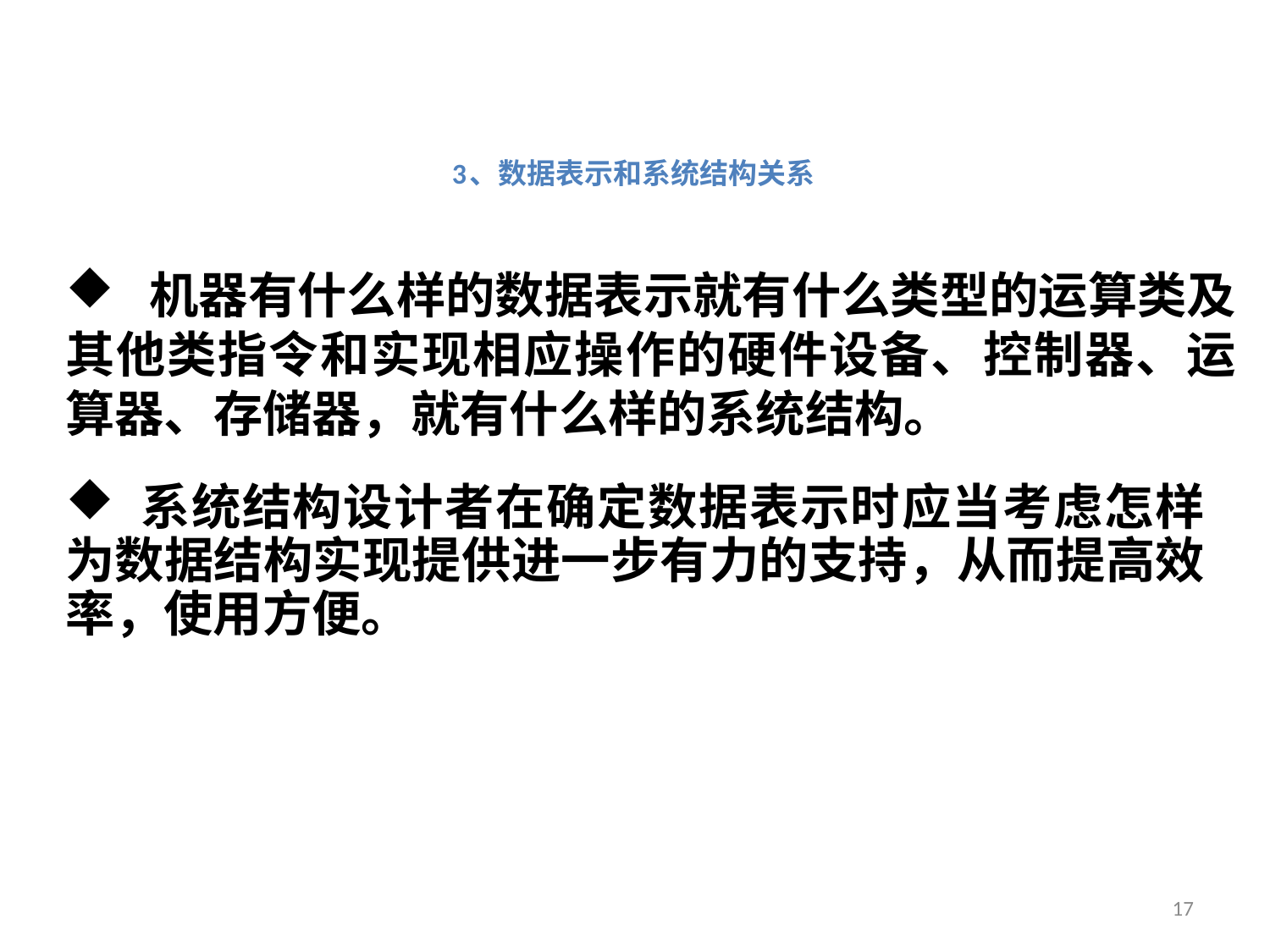

3、数据表示和系统结构关系
  机器有什么样的数据表示就有什么类型的运算类及其他类指令和实现相应操作的硬件设备、控制器、运算器、存储器，就有什么样的系统结构。
 系统结构设计者在确定数据表示时应当考虑怎样为数据结构实现提供进一步有力的支持，从而提高效率，使用方便。
17